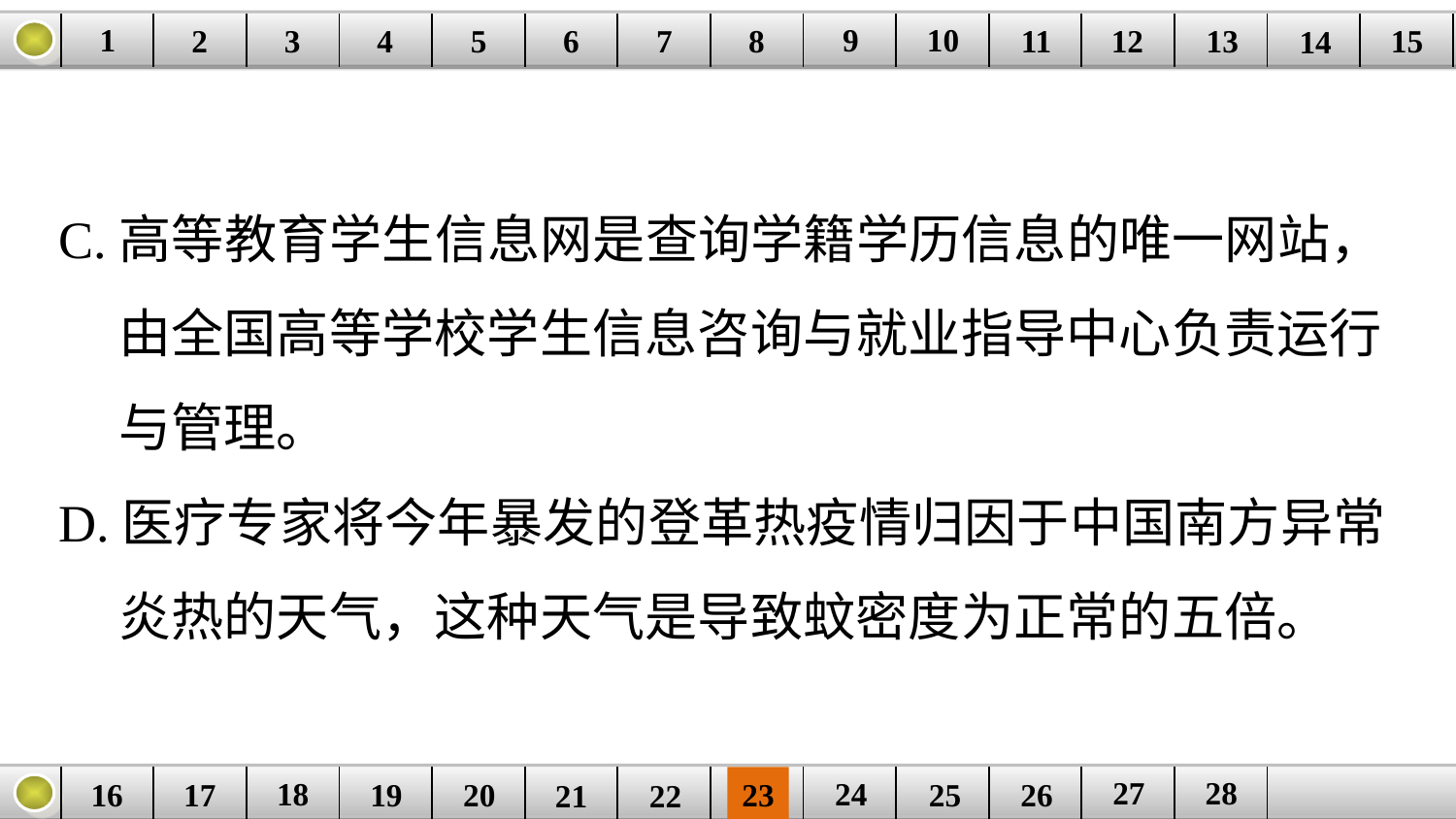

9
10
1
3
4
5
6
8
11
2
12
15
|  |  |  |  |  |  |  |  |  |  |  |  |  |  |  |
| --- | --- | --- | --- | --- | --- | --- | --- | --- | --- | --- | --- | --- | --- | --- |
7
13
14

C.高等教育学生信息网是查询学籍学历信息的唯一网站，
    由全国高等学校学生信息咨询与就业指导中心负责运行
    与管理。
D.医疗专家将今年暴发的登革热疫情归因于中国南方异常
    炎热的天气，这种天气是导致蚊密度为正常的五倍。

27
28
18
24
16
25
26
|  |  |  |  |  |  |  |  |  |  |  |  |  |
| --- | --- | --- | --- | --- | --- | --- | --- | --- | --- | --- | --- | --- |
23
17
19
20
21
22